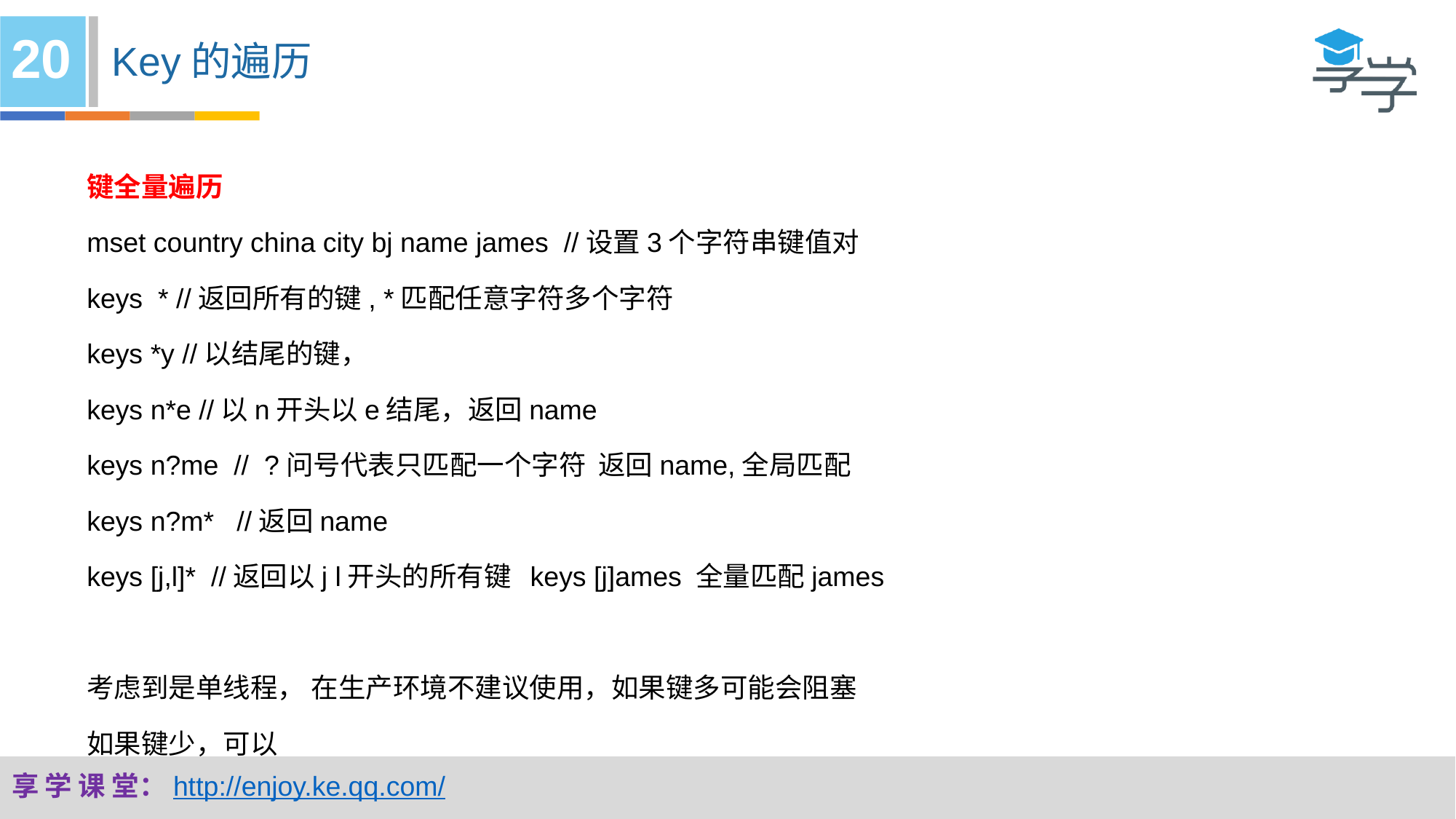

20
Key的遍历

键全量遍历
mset country china city bj name james  //设置3个字符串键值对
keys  * //返回所有的键, *匹配任意字符多个字符
keys *y //以结尾的键，
keys n*e //以n开头以e结尾，返回name
keys n?me  //  ?问号代表只匹配一个字符  返回name,全局匹配
keys n?m*   //返回name
keys [j,l]*  //返回以j l开头的所有键  keys [j]ames 全量匹配james

考虑到是单线程， 在生产环境不建议使用，如果键多可能会阻塞
如果键少，可以